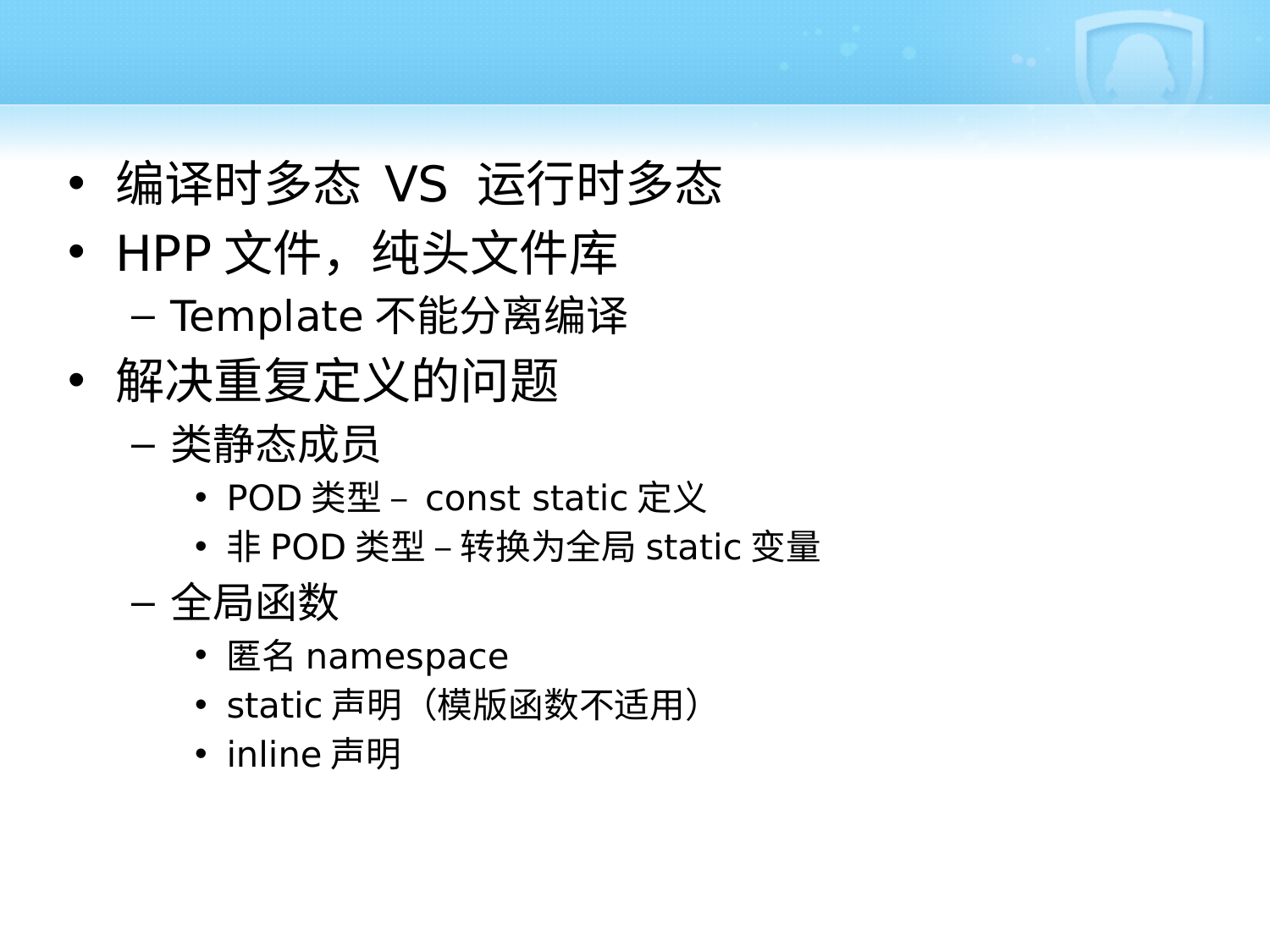

#
编译时多态 VS 运行时多态
HPP文件，纯头文件库
Template不能分离编译
解决重复定义的问题
类静态成员
POD类型 – const static定义
非POD类型 – 转换为全局static变量
全局函数
匿名namespace
static声明（模版函数不适用）
inline声明